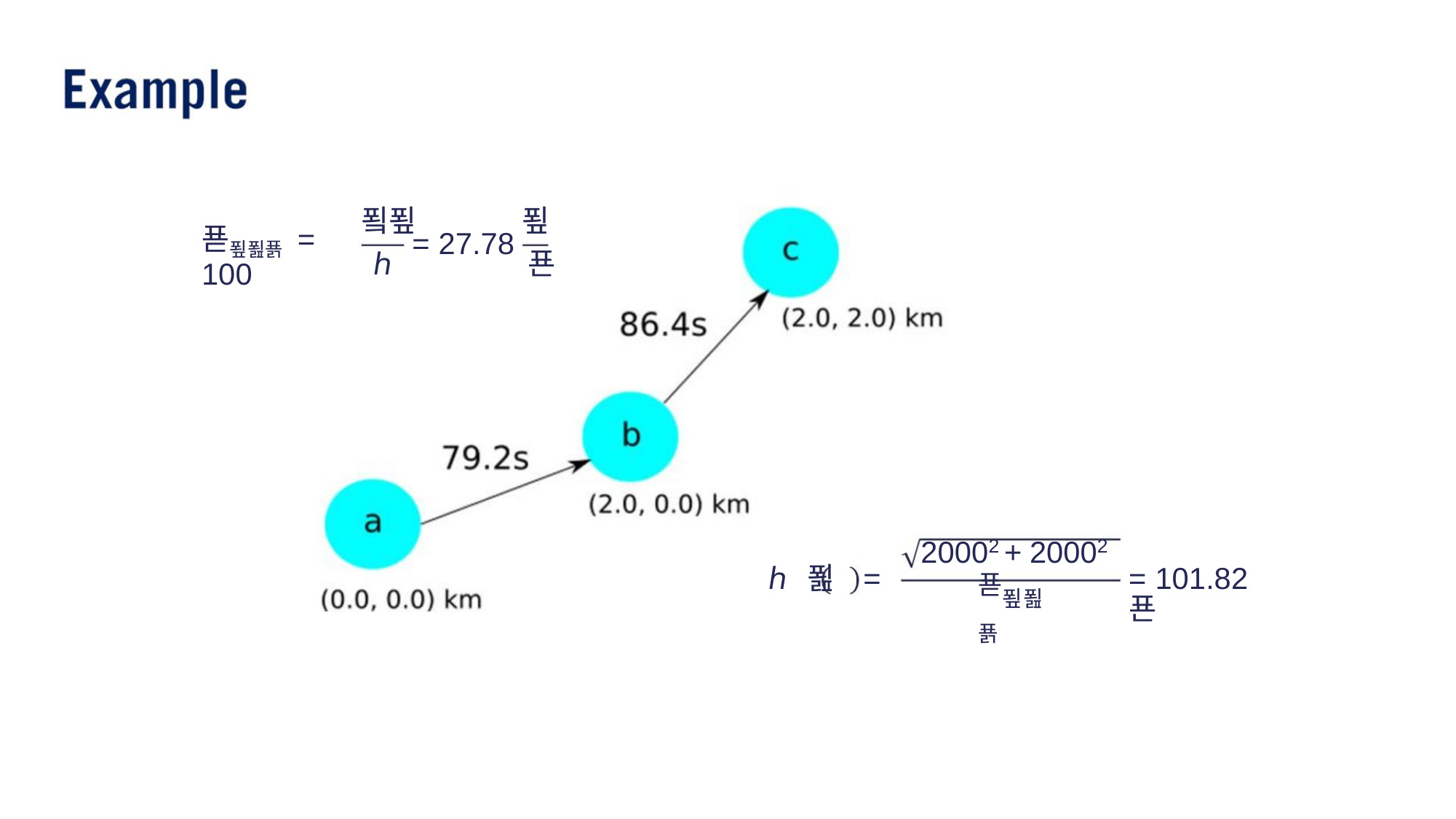

푘푚
푚
푣푚푎푥 = 100
= 27.78
ℎ
푠
20002 + 20002
ℎ 푎 =
= 101.82푠
푣푚푎푥